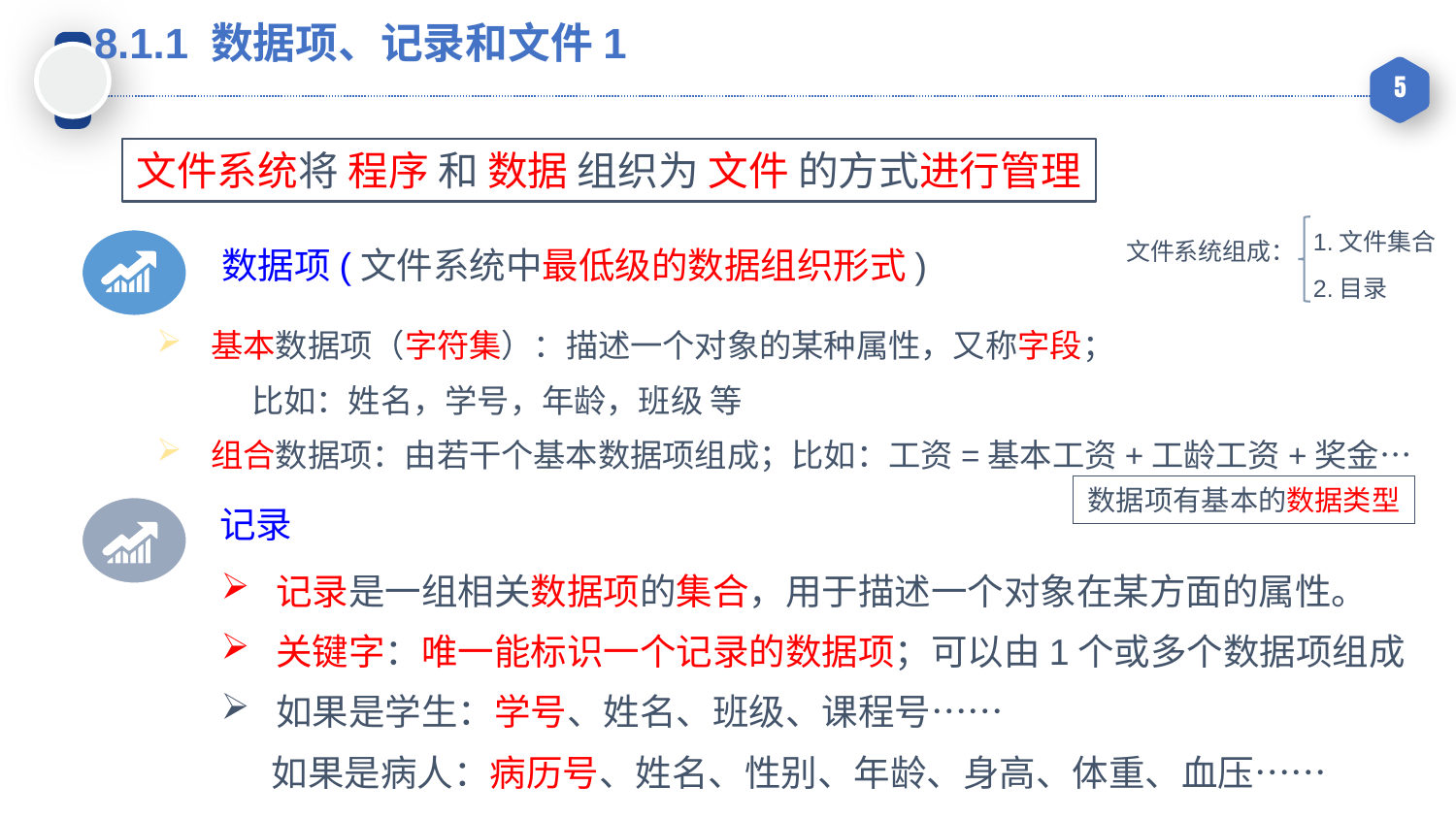

8.1.1 数据项、记录和文件1
文件系统将 程序 和 数据 组织为 文件 的方式进行管理
1.文件集合
2.目录

数据项(文件系统中最低级的数据组织形式)
基本数据项（字符集）：描述一个对象的某种属性，又称字段；
            比如：姓名，学号，年龄，班级 等
组合数据项：由若干个基本数据项组成；比如：工资=基本工资+工龄工资+奖金…

记录
记录是一组相关数据项的集合，用于描述一个对象在某方面的属性。
关键字：唯一能标识一个记录的数据项；可以由1个或多个数据项组成
如果是学生：学号、姓名、班级、课程号……
     如果是病人：病历号、姓名、性别、年龄、身高、体重、血压……
文件系统组成：
数据项有基本的数据类型